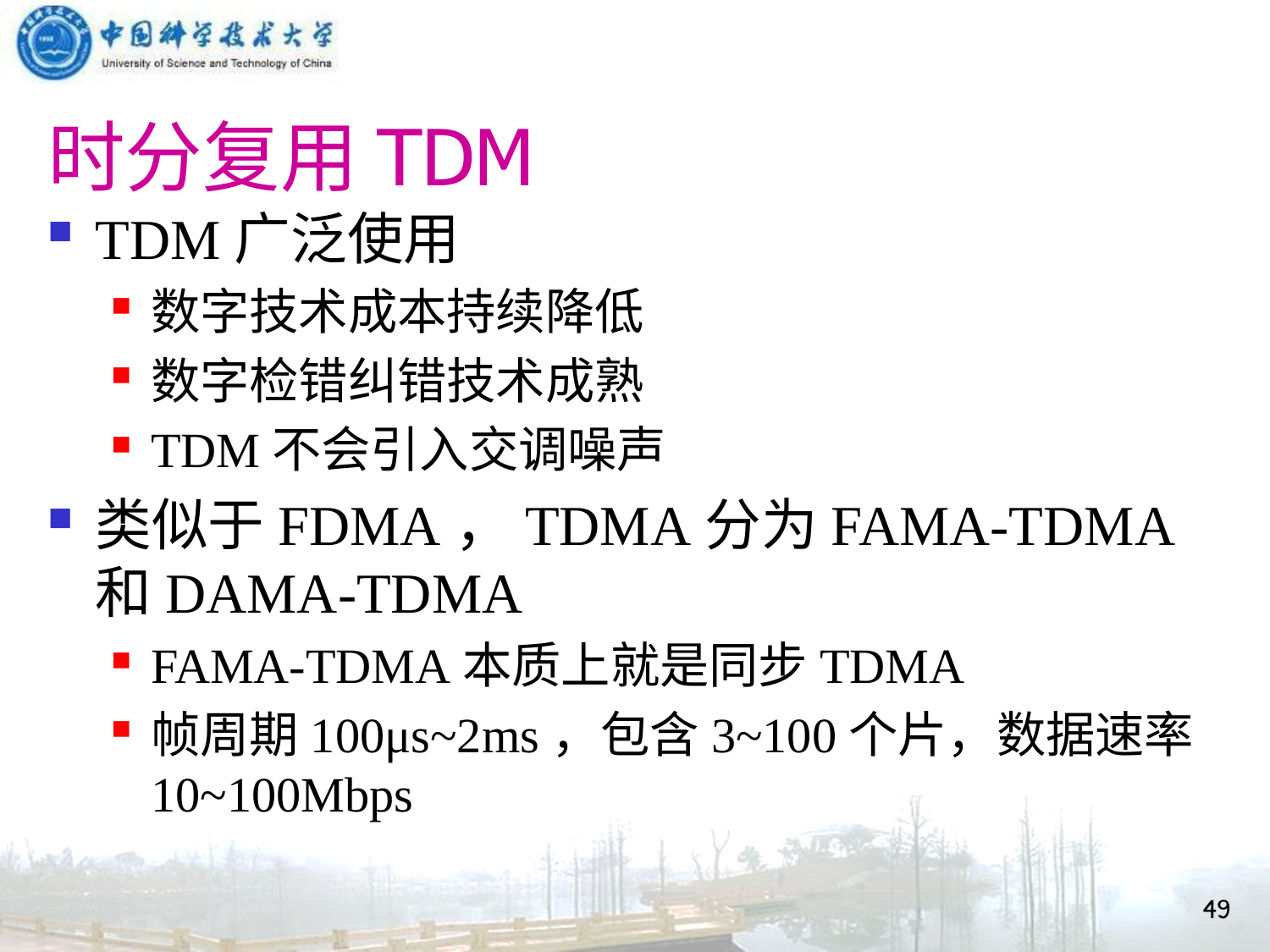

# 时分复用TDM
TDM广泛使用
数字技术成本持续降低
数字检错纠错技术成熟
TDM不会引入交调噪声
类似于FDMA，TDMA分为FAMA-TDMA和DAMA-TDMA
FAMA-TDMA本质上就是同步TDMA
帧周期100μs~2ms，包含3~100个片，数据速率10~100Mbps
49